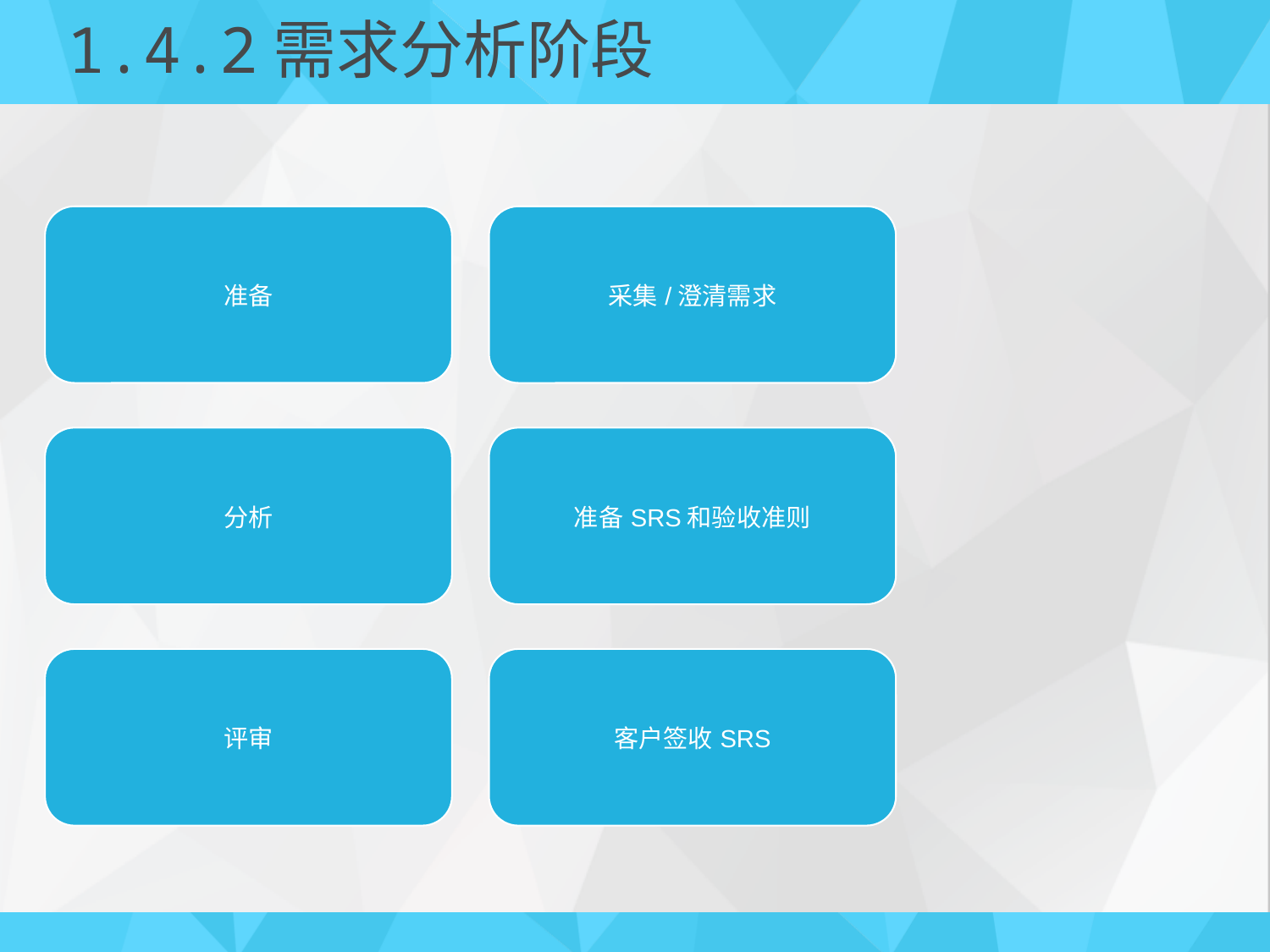

# 1.4.2需求分析阶段
准备
采集/澄清需求
分析
准备SRS和验收准则
评审
客户签收SRS